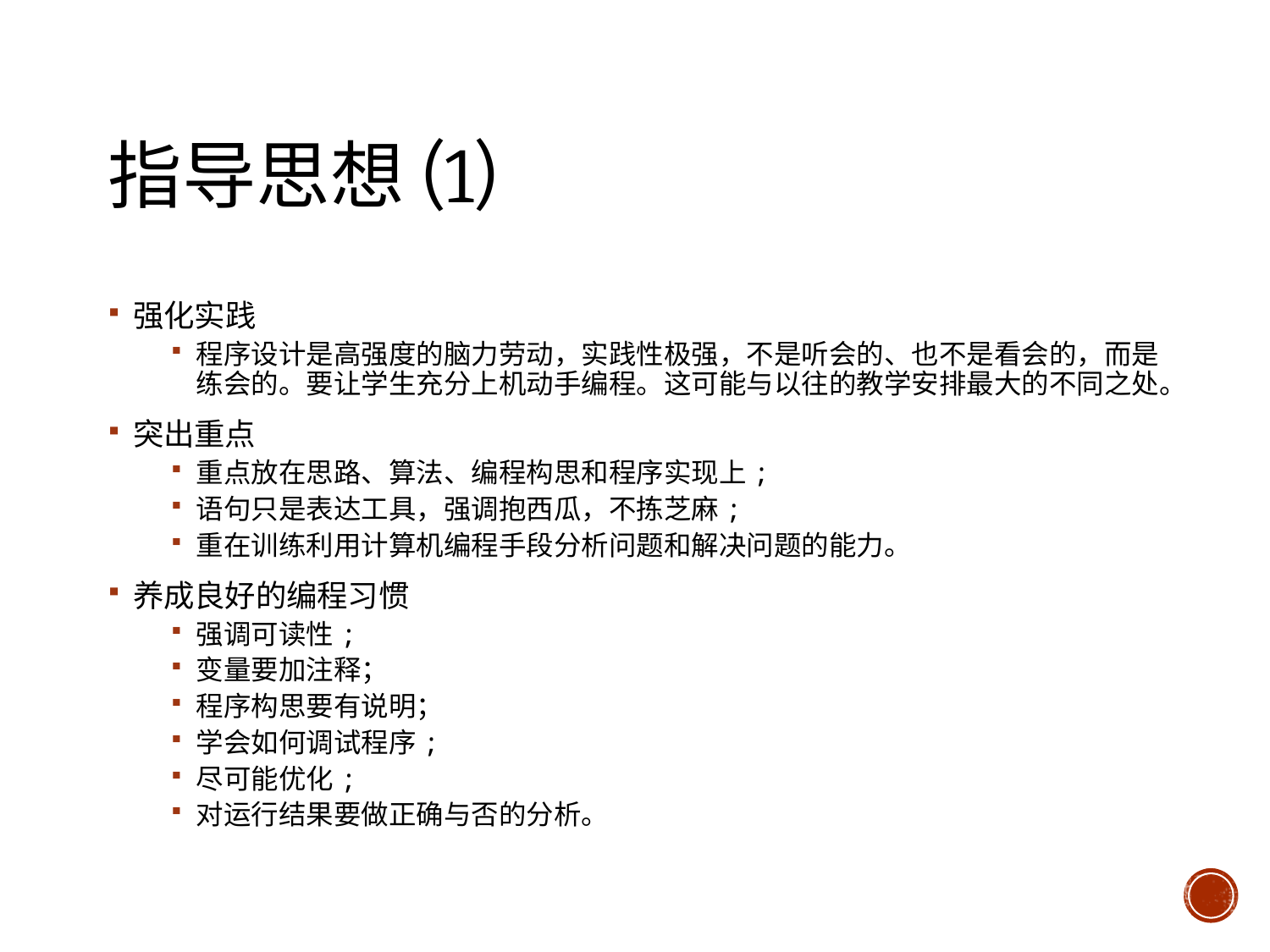

# 指导思想(1)
强化实践
程序设计是高强度的脑力劳动，实践性极强，不是听会的、也不是看会的，而是练会的。要让学生充分上机动手编程。这可能与以往的教学安排最大的不同之处。
突出重点
重点放在思路、算法、编程构思和程序实现上;
语句只是表达工具，强调抱西瓜，不拣芝麻;
重在训练利用计算机编程手段分析问题和解决问题的能力。
养成良好的编程习惯
强调可读性;
变量要加注释；
程序构思要有说明；
学会如何调试程序;
尽可能优化;
对运行结果要做正确与否的分析。